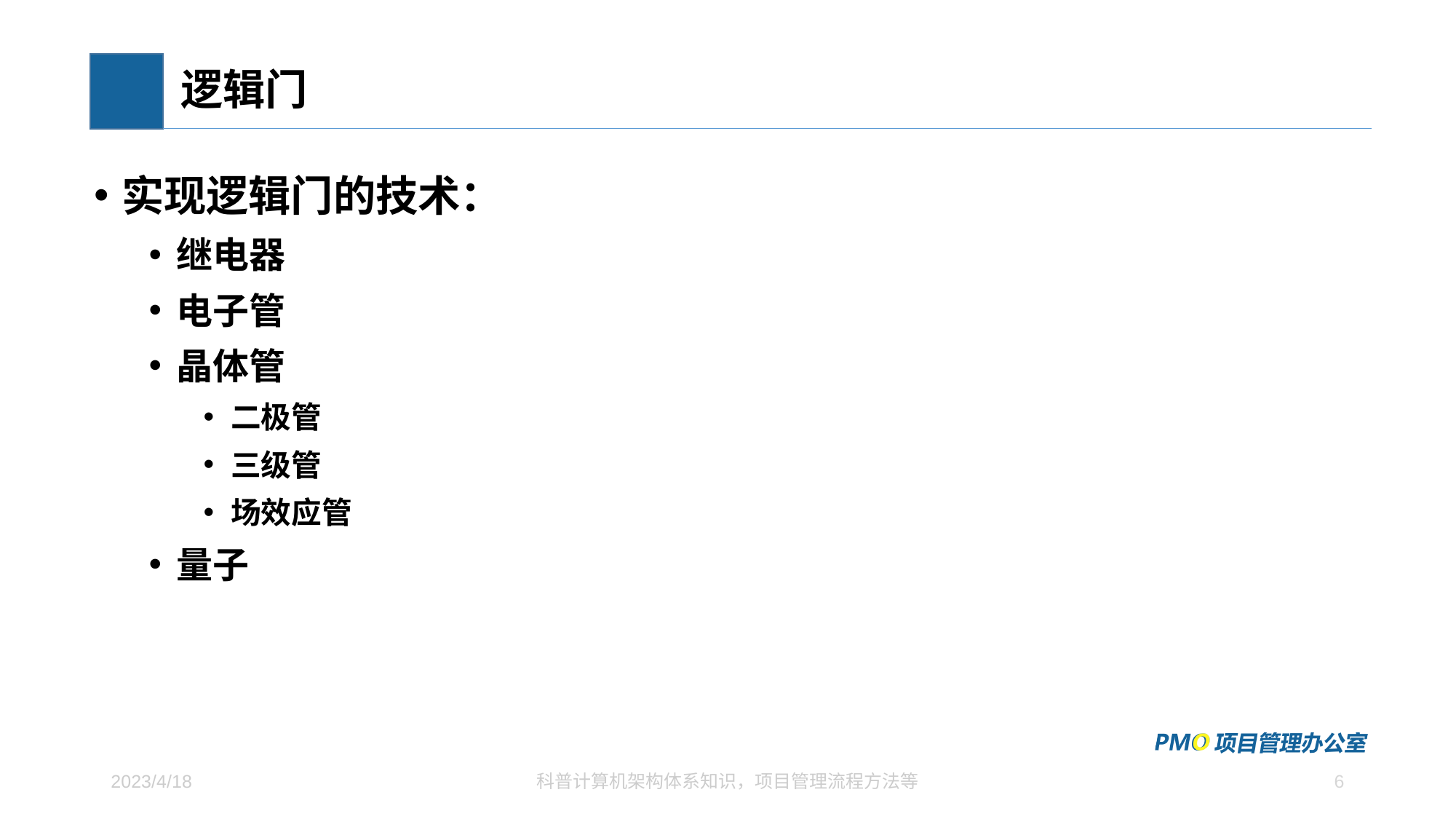

# 逻辑门
实现逻辑门的技术：
继电器
电子管
晶体管
二极管
三级管
场效应管
量子
6
2023/4/18
科普计算机架构体系知识，项目管理流程方法等